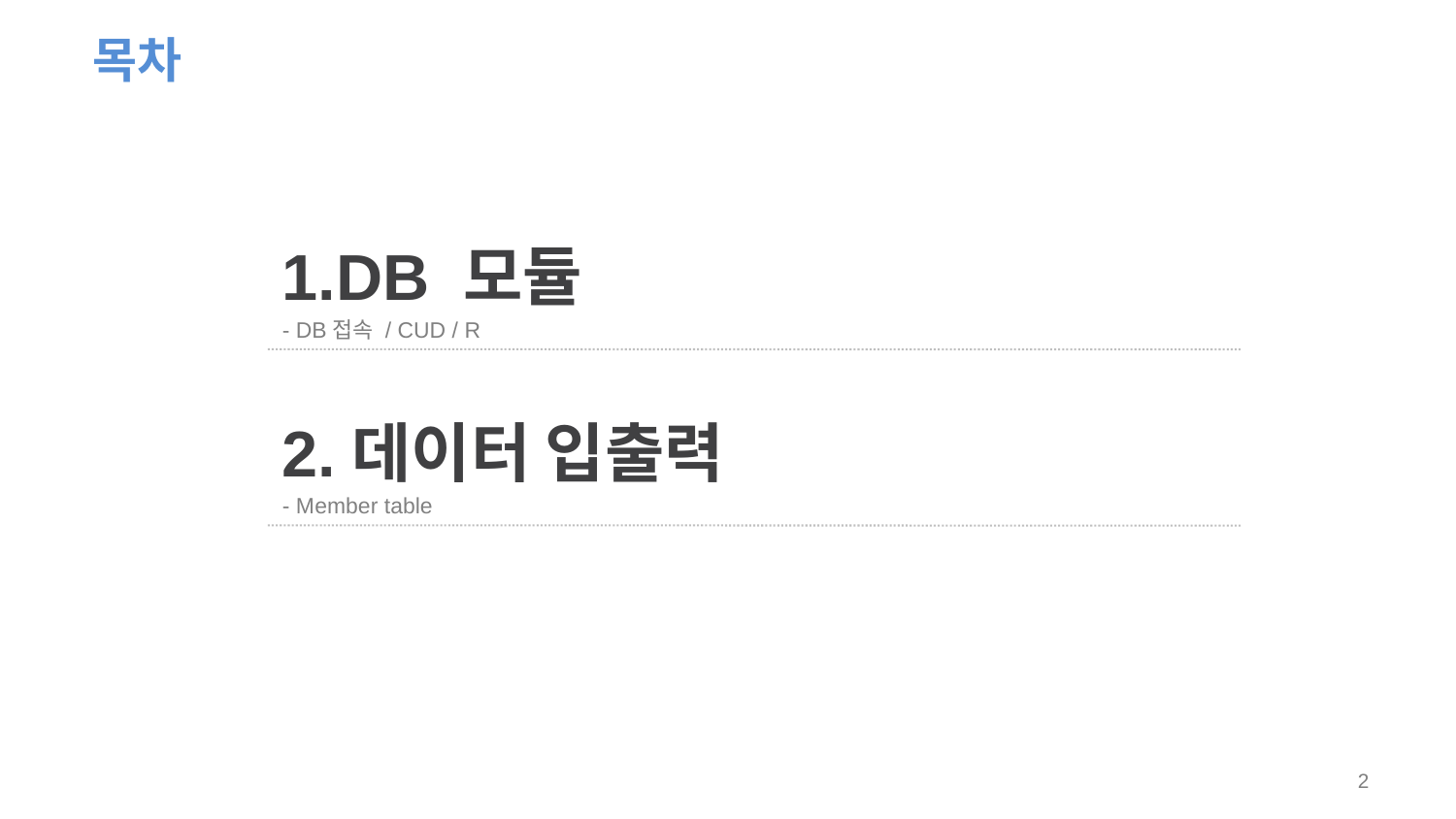

# 목차
1.DB 모듈
- DB접속 / CUD / R
2.데이터 입출력
- Member table
2